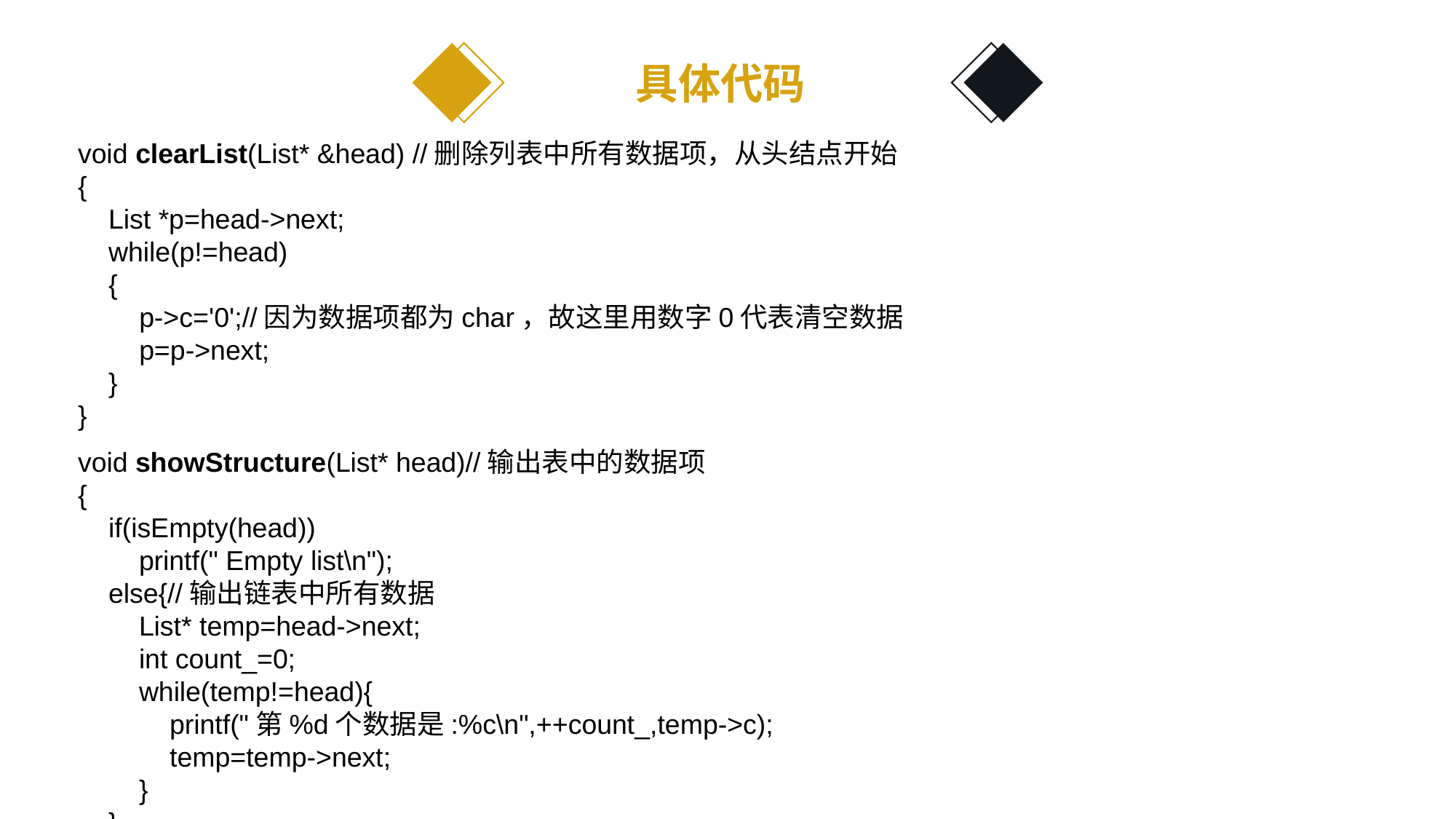

具体代码
void clearList(List* &head) //删除列表中所有数据项，从头结点开始
{
    List *p=head->next;
    while(p!=head)
    {
        p->c='0';//因为数据项都为char，故这里用数字0代表清空数据
        p=p->next;
    }
}
void showStructure(List* head)//输出表中的数据项
{
    if(isEmpty(head))
        printf(" Empty list\n");
    else{//输出链表中所有数据
        List* temp=head->next;
        int count_=0;
        while(temp!=head){
            printf("第%d个数据是:%c\n",++count_,temp->c);
            temp=temp->next;
        }
    }
}